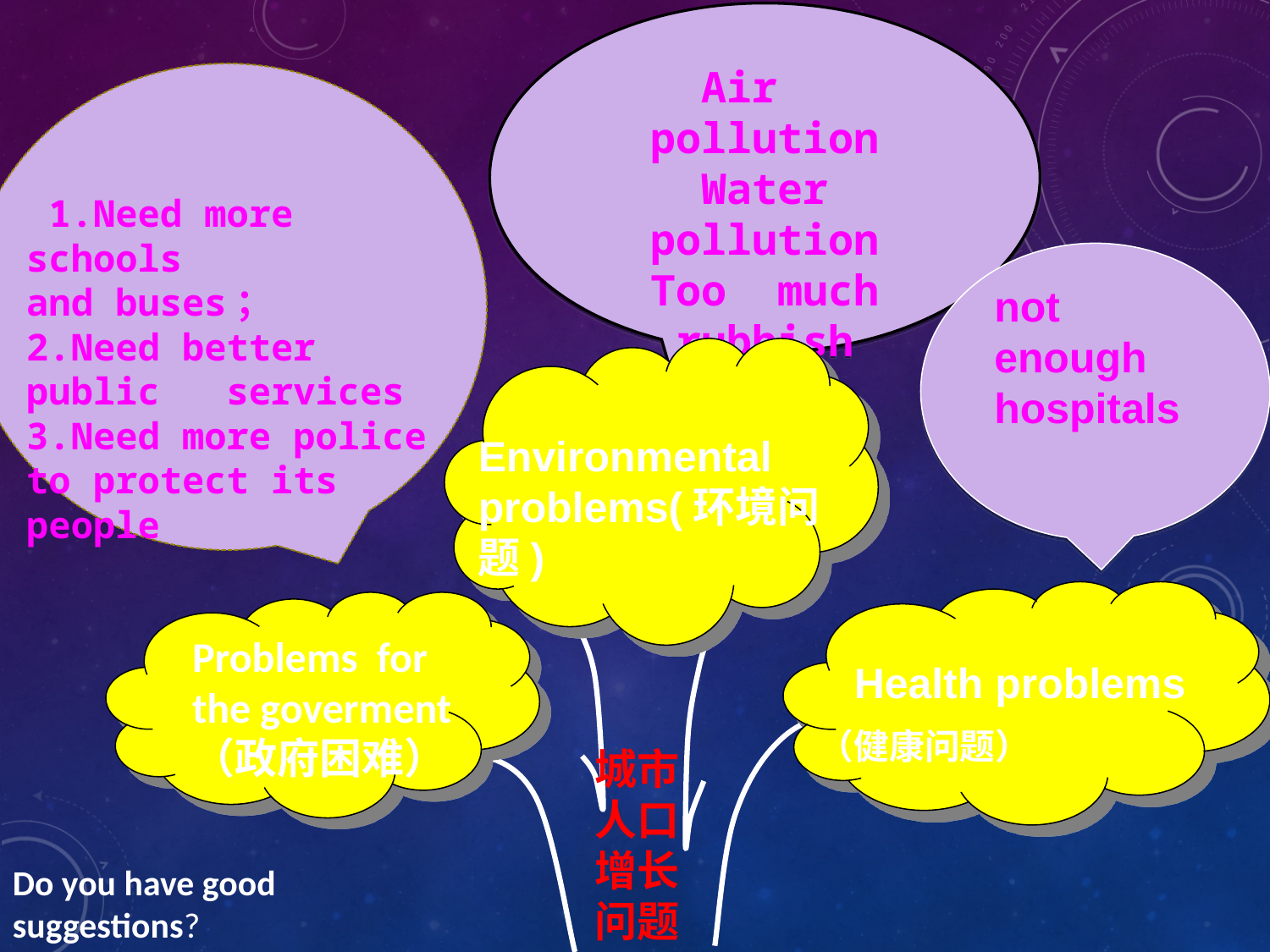

Air   pollution
Water pollution
Too  much rubbish

 1.Need more schools          and buses；
2.Need better public   services
3.Need more police to protect its people

not
enough hospitals

Environmental  problems(环境问题)

   Health problems
（健康问题）

Problems  for the goverment
（政府困难）

城市人口增长问题

Do you have good suggestions?